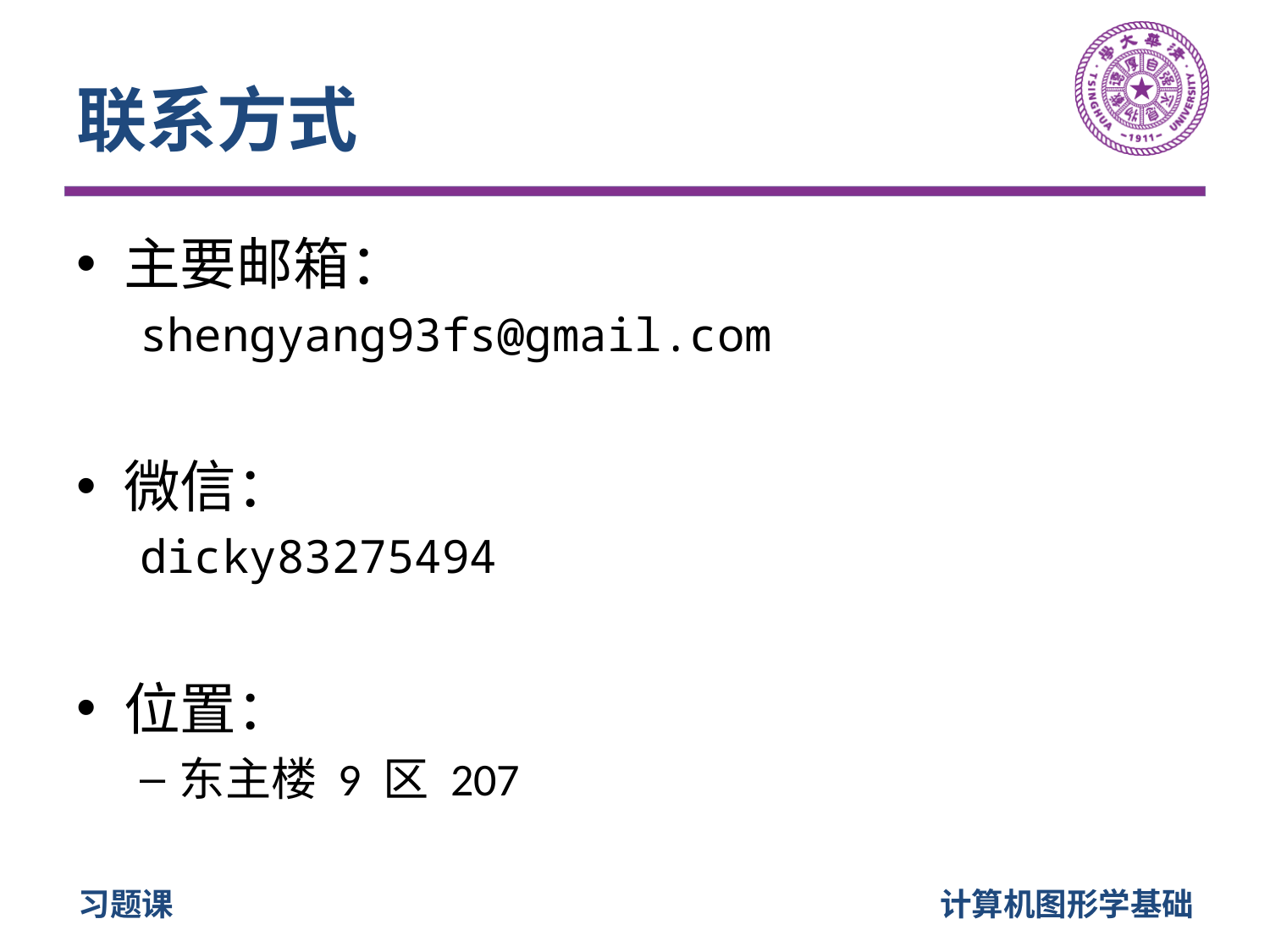

# 联系方式
主要邮箱：
shengyang93fs@gmail.com

微信：
dicky83275494

位置：
东主楼 9 区 207